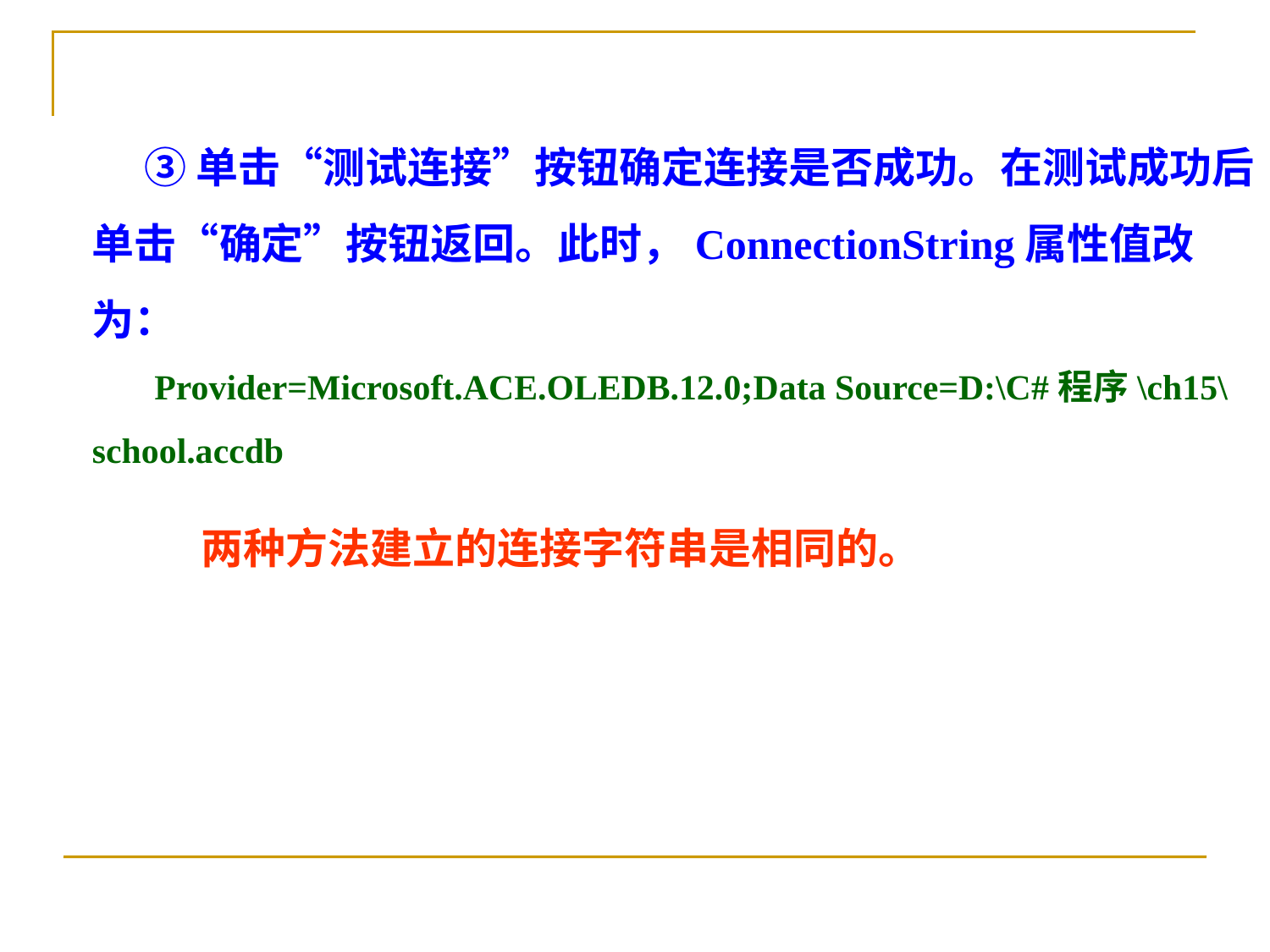

③ 单击“测试连接”按钮确定连接是否成功。在测试成功后单击“确定”按钮返回。此时，ConnectionString属性值改为：
       Provider=Microsoft.ACE.OLEDB.12.0;Data Source=D:\C#程序\ch15\school.accdb
两种方法建立的连接字符串是相同的。